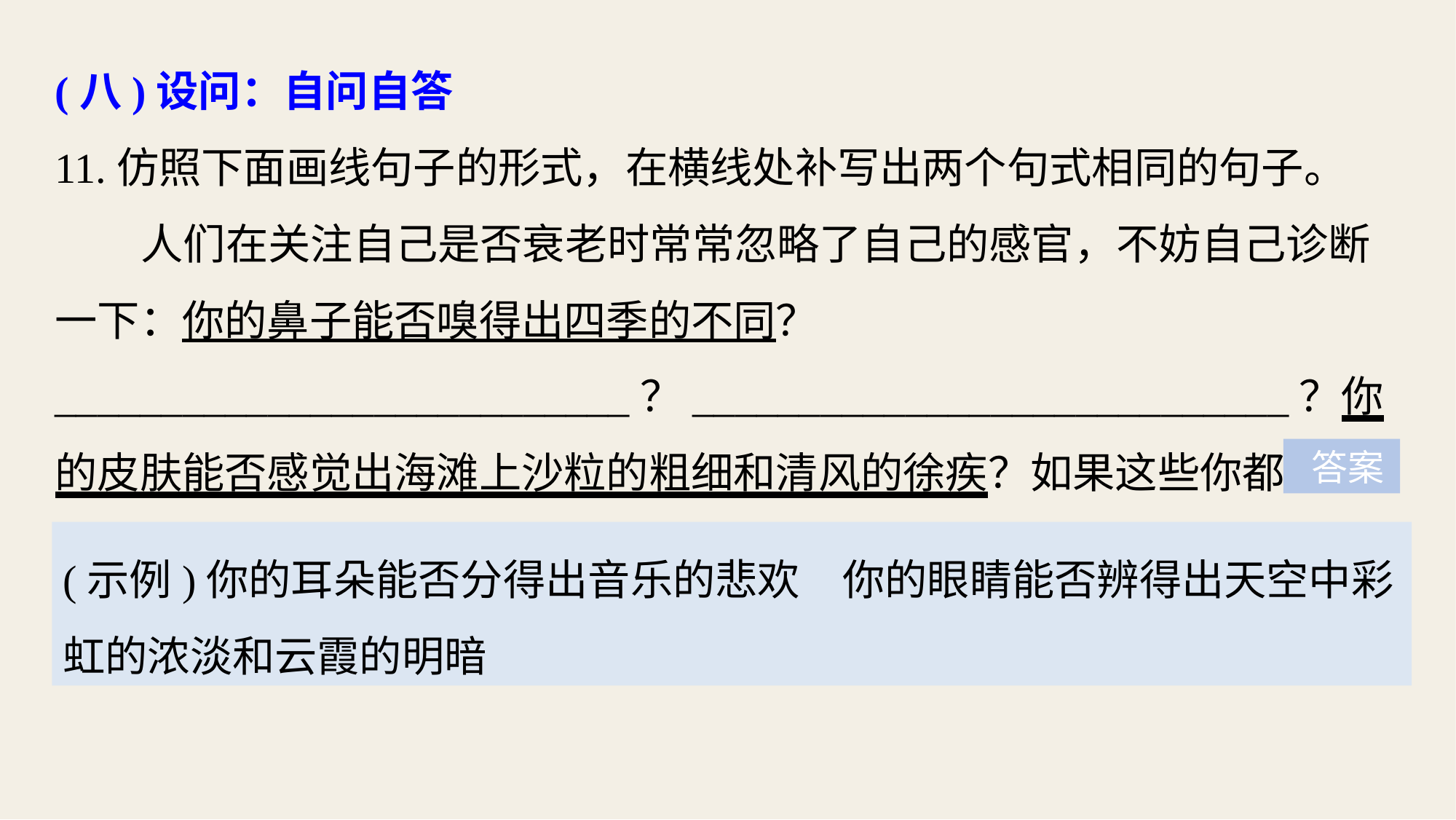

(八)设问：自问自答
11.仿照下面画线句子的形式，在横线处补写出两个句式相同的句子。
人们在关注自己是否衰老时常常忽略了自己的感官，不妨自己诊断一下：你的鼻子能否嗅得出四季的不同？___________________________？____________________________？你的皮肤能否感觉出海滩上沙粒的粗细和清风的徐疾？如果这些你都可以，那就不能以为自己衰老了。
 答案
(示例)你的耳朵能否分得出音乐的悲欢　你的眼睛能否辨得出天空中彩虹的浓淡和云霞的明暗